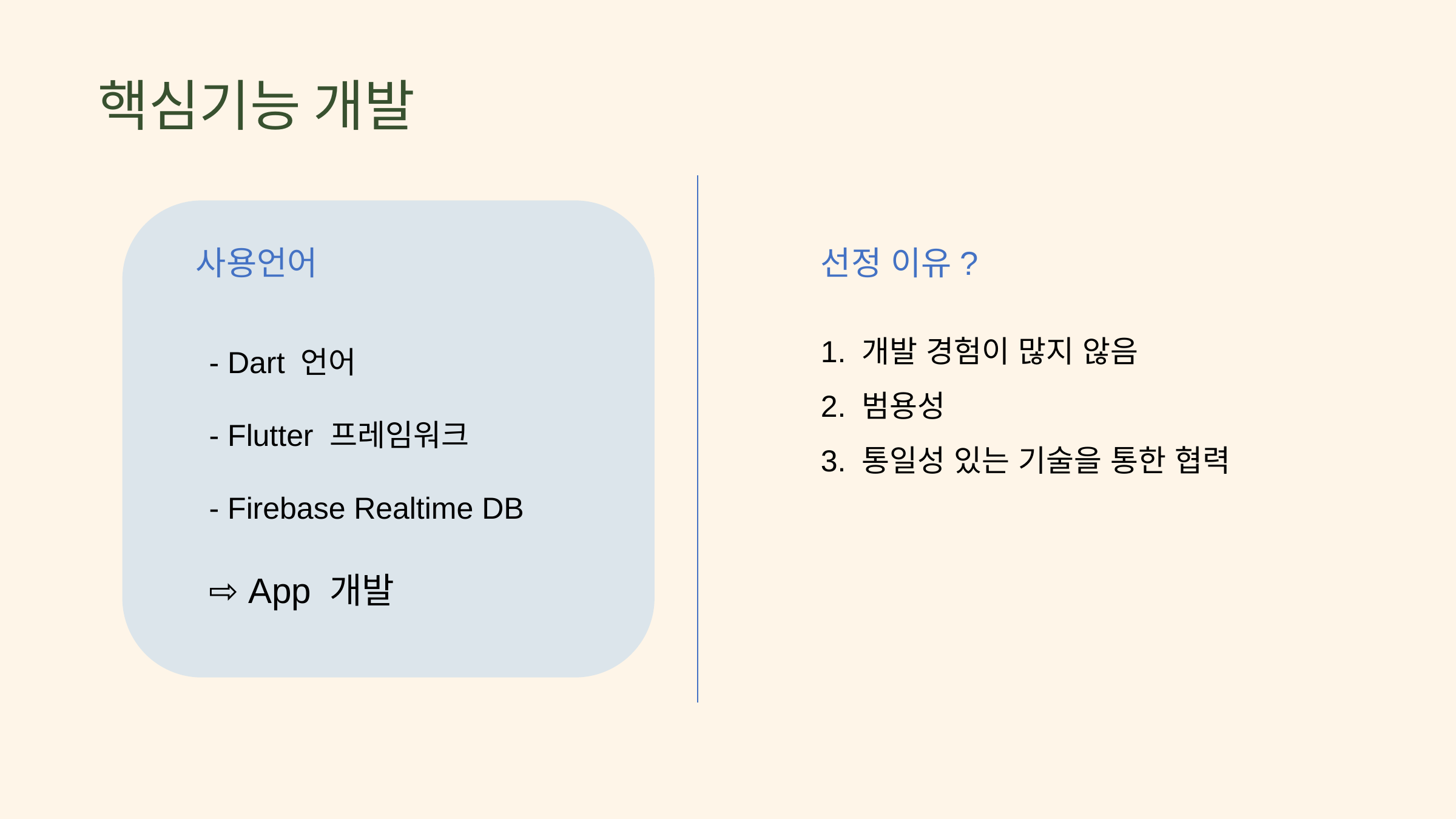

핵심기능 개발

사용언어
선정 이유?
- Dart 언어
- Flutter 프레임워크
- Firebase Realtime DB
⇨ App 개발

1. 개발 경험이 많지 않음
2. 범용성
3. 통일성 있는 기술을 통한 협력